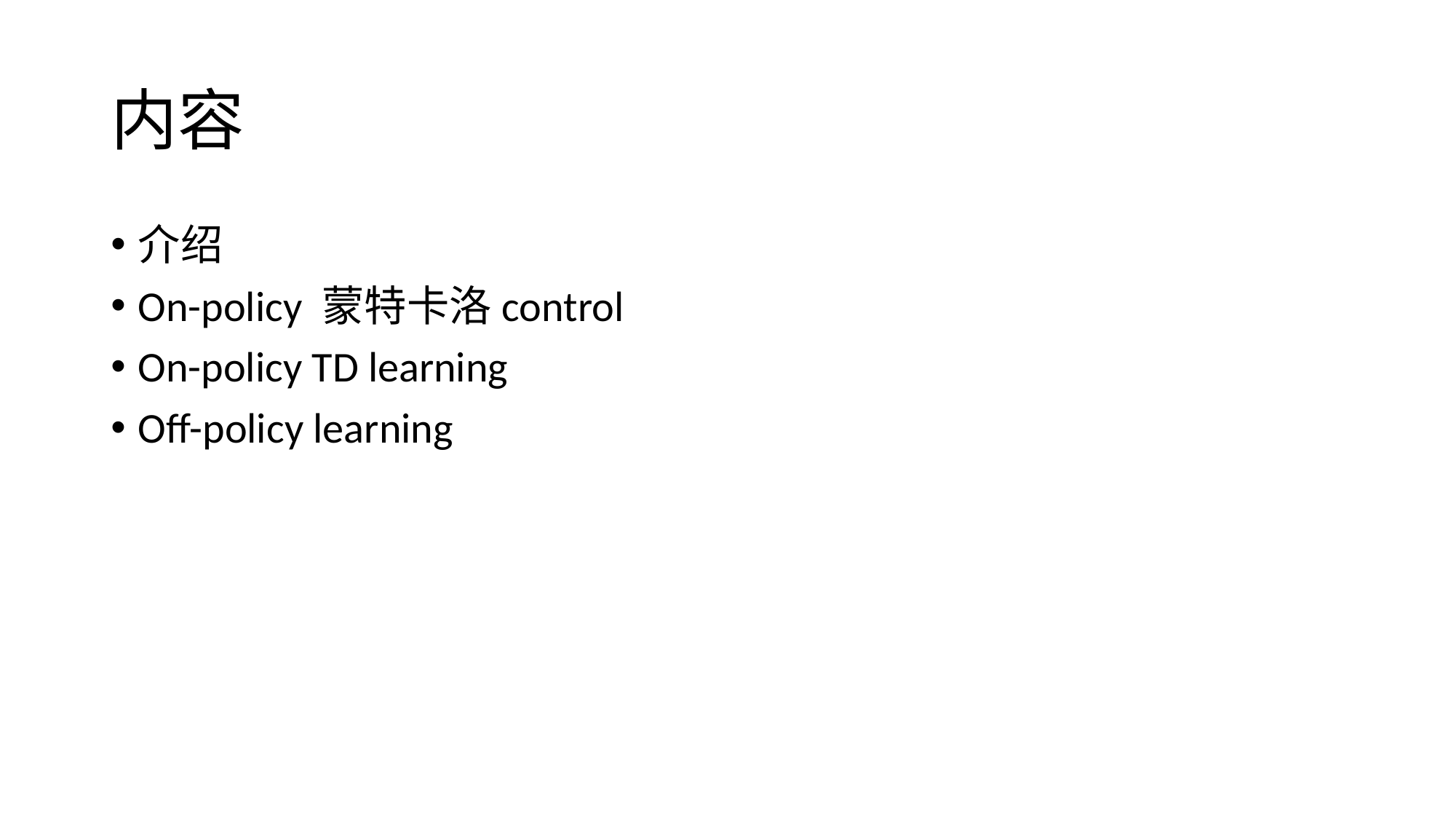

# 内容
介绍
On-policy 蒙特卡洛control
On-policy TD learning
Off-policy learning